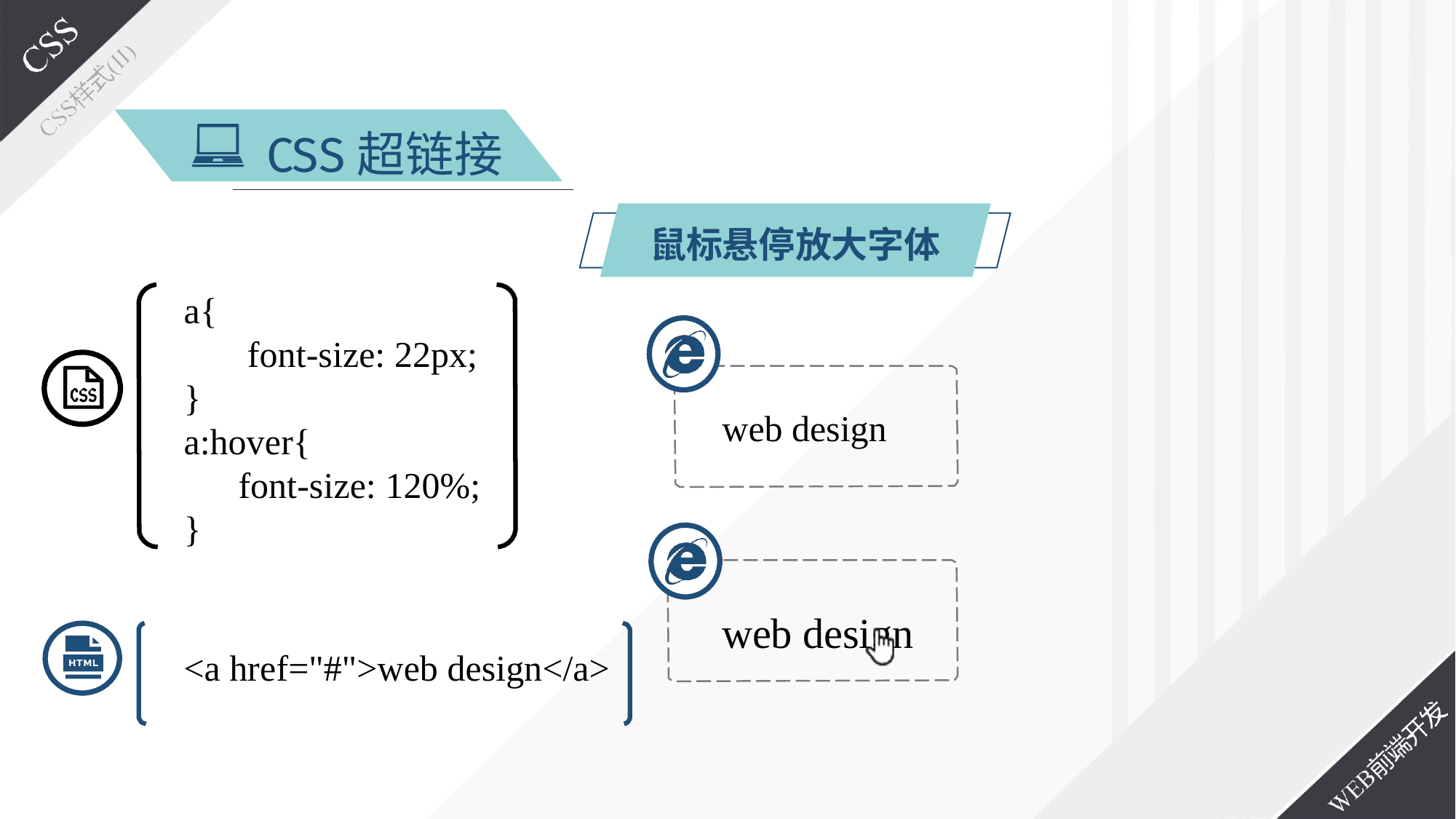

# CSS超链接

鼠标悬停放大字体

a{

font-size: 22px;

}
a:hover{
font-size: 120%;
}
web design

web design

<a href="#">web design</a>